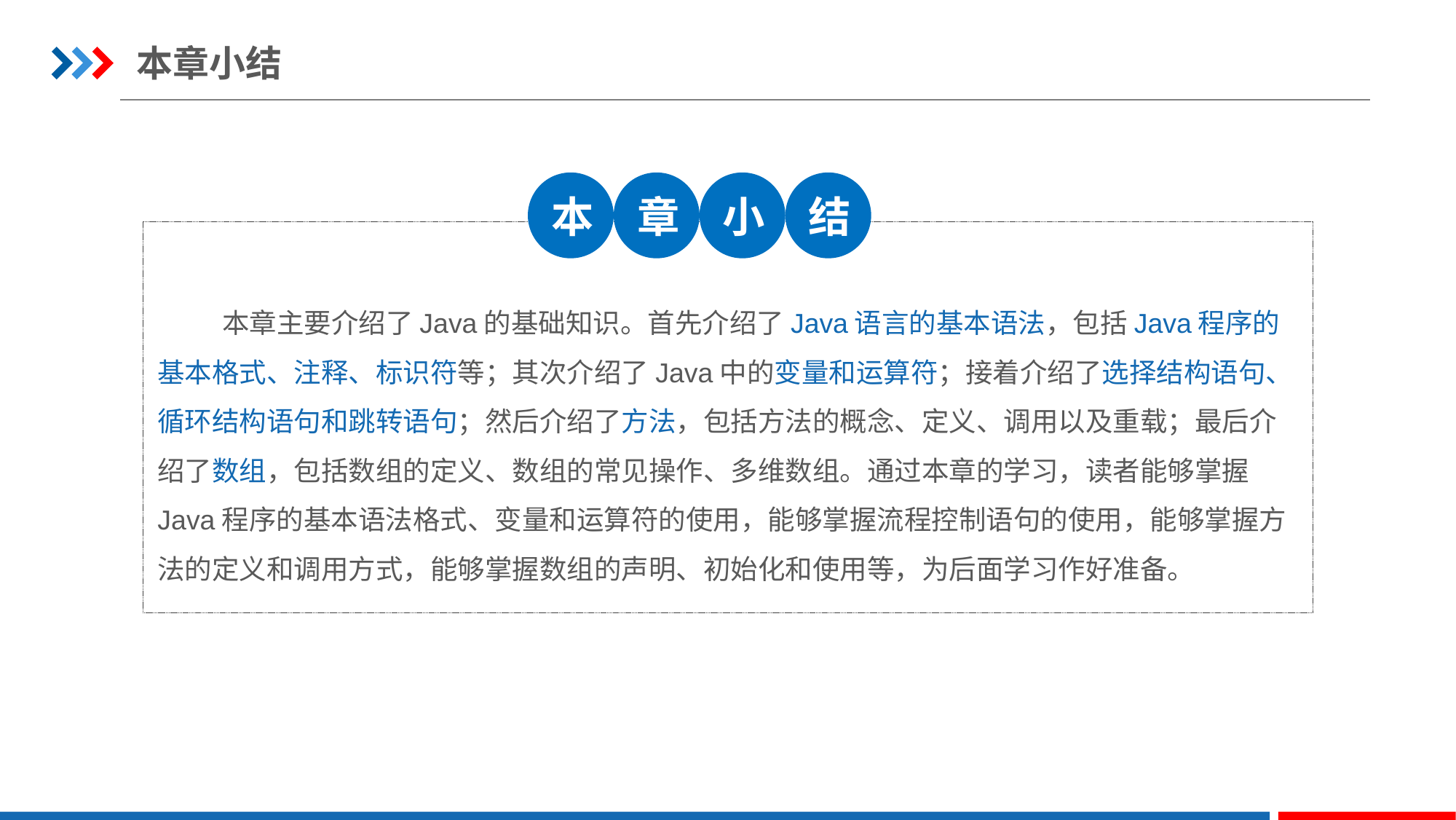

本章小结
本
章
小
结

本章主要介绍了Java的基础知识。首先介绍了Java语言的基本语法，包括Java程序的基本格式、注释、标识符等；其次介绍了Java中的变量和运算符；接着介绍了选择结构语句、循环结构语句和跳转语句；然后介绍了方法，包括方法的概念、定义、调用以及重载；最后介绍了数组，包括数组的定义、数组的常见操作、多维数组。通过本章的学习，读者能够掌握Java程序的基本语法格式、变量和运算符的使用，能够掌握流程控制语句的使用，能够掌握方法的定义和调用方式，能够掌握数组的声明、初始化和使用等，为后面学习作好准备。